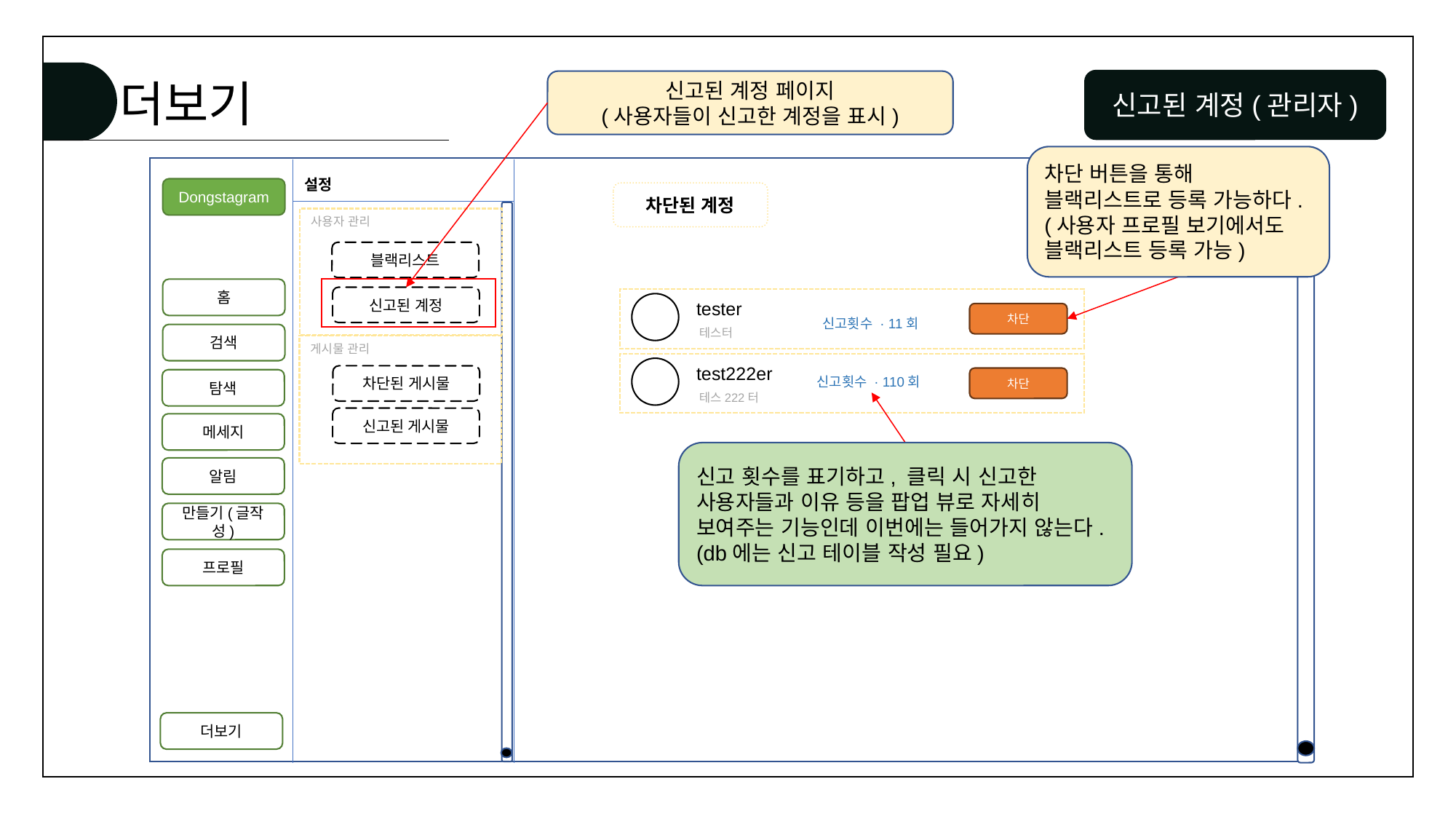

더보기
신고된 계정(관리자)
신고된 계정 페이지
(사용자들이 신고한 계정을 표시)
차단 버튼을 통해 블랙리스트로 등록 가능하다.
(사용자 프로필 보기에서도 블랙리스트 등록 가능)

설정
Dongstagram
차단된 계정

사용자 관리
블랙리스트
홈

신고된 계정

tester
차단
테스터
신고횟수 · 11회
검색
게시물 관리

test222er
차단
테스222터
신고횟수 · 110회
차단된 게시물
탐색
신고된 게시물
메세지
신고 횟수를 표기하고, 클릭 시 신고한 사용자들과 이유 등을 팝업 뷰로 자세히 보여주는 기능인데 이번에는 들어가지 않는다.
(db에는 신고 테이블 작성 필요)
알림
만들기(글작성)
프로필
더보기